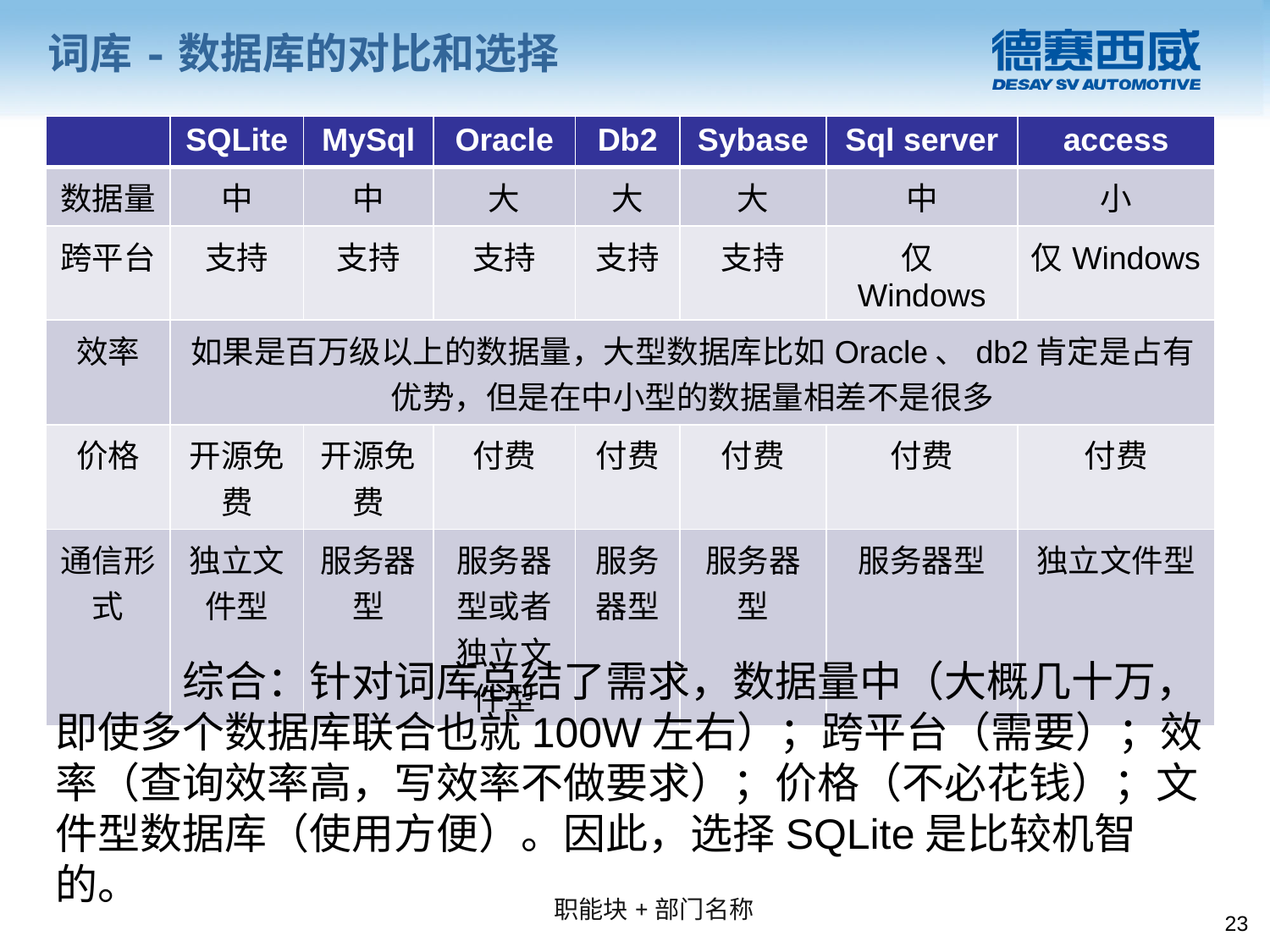

# 词库-数据库的对比和选择
|  | SQLite | MySql | Oracle | Db2 | Sybase | Sql server | access |
| --- | --- | --- | --- | --- | --- | --- | --- |
| 数据量 | 中 | 中 | 大 | 大 | 大 | 中 | 小 |
| 跨平台 | 支持 | 支持 | 支持 | 支持 | 支持 | 仅Windows | 仅Windows |
| 效率 | 如果是百万级以上的数据量，大型数据库比如Oracle、db2肯定是占有优势，但是在中小型的数据量相差不是很多 |  |  |  |  |  |  |
| 价格 | 开源免费 | 开源免费 | 付费 | 付费 | 付费 | 付费 | 付费 |
| 通信形式 | 独立文件型 | 服务器型 | 服务器型或者独立文件型 | 服务器型 | 服务器型 | 服务器型 | 独立文件型 |
	综合：针对词库总结了需求，数据量中（大概几十万，即使多个数据库联合也就100W左右）；跨平台（需要）；效率（查询效率高，写效率不做要求）；价格（不必花钱）；文件型数据库（使用方便）。因此，选择SQLite是比较机智的。
23